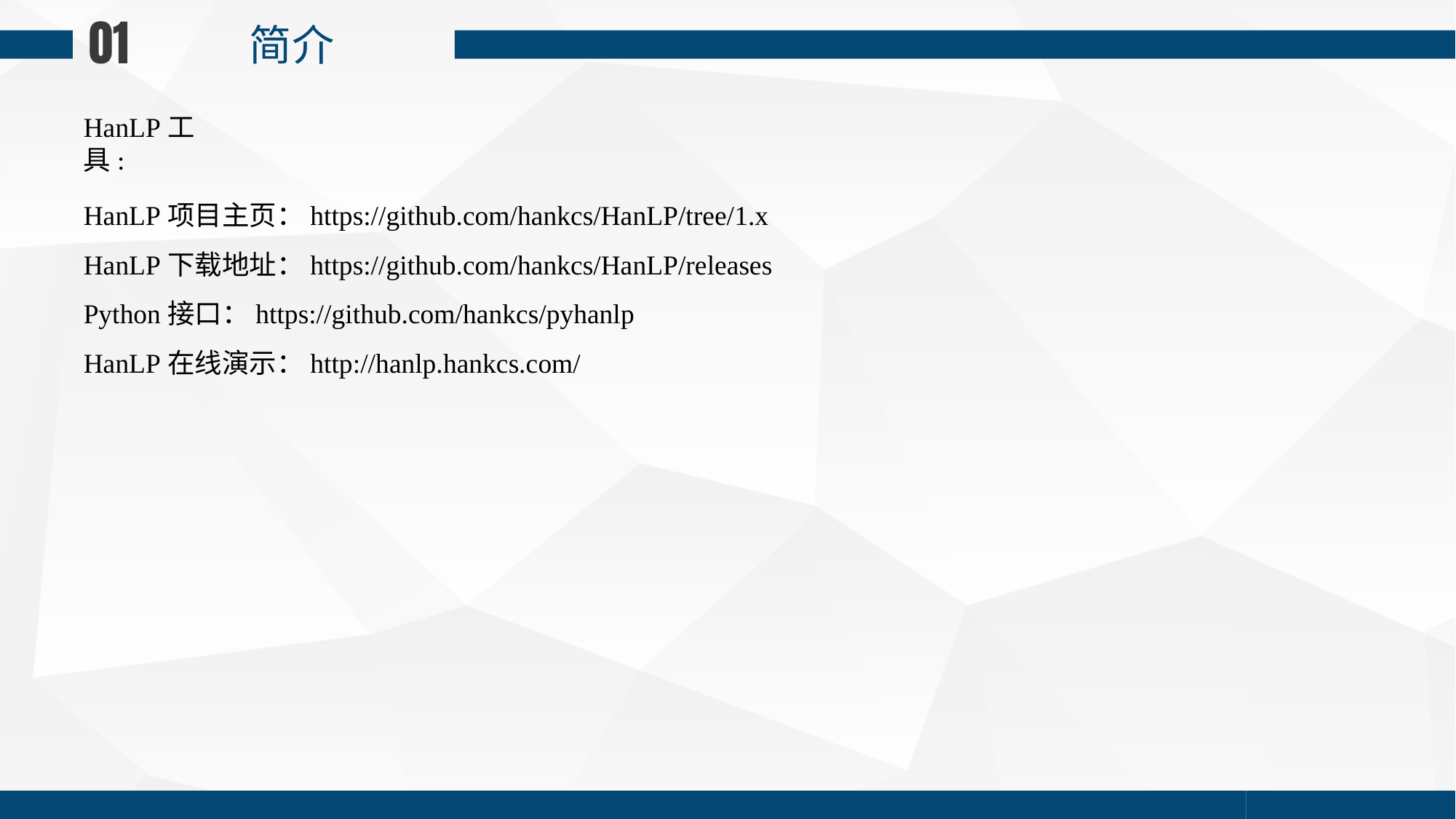

01
简介

HanLP工具:
HanLP项目主页：https://github.com/hankcs/HanLP/tree/1.x
HanLP下载地址：https://github.com/hankcs/HanLP/releases
Python接口：https://github.com/hankcs/pyhanlp
HanLP在线演示：http://hanlp.hankcs.com/